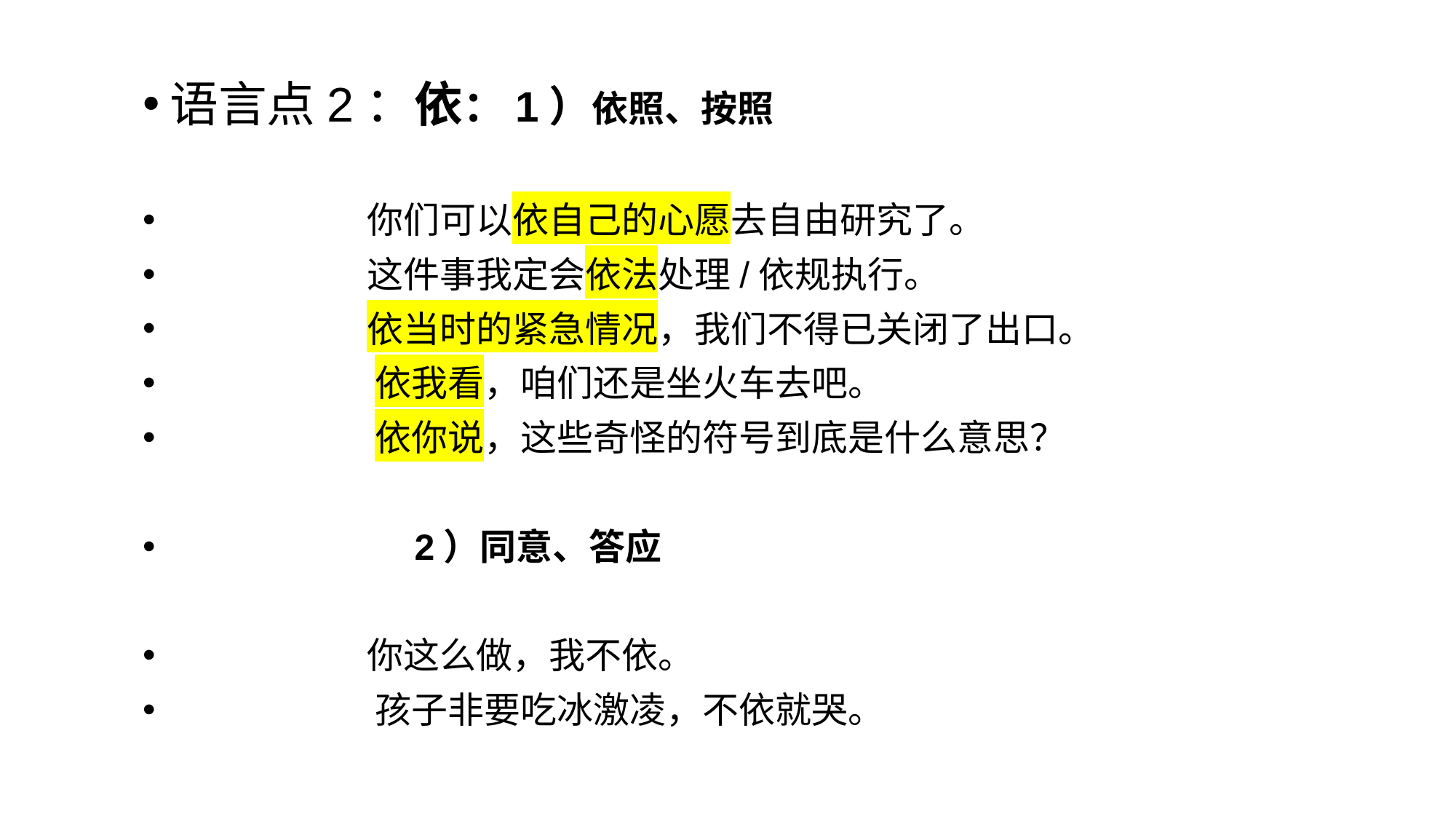

#
语言点2：依：1）依照、按照

                       你们可以依自己的心愿去自由研究了。
                       这件事我定会依法处理/依规执行。
                       依当时的紧急情况，我们不得已关闭了出口。
                        依我看，咱们还是坐火车去吧。
                        依你说，这些奇怪的符号到底是什么意思？

                        2）同意、答应

                       你这么做，我不依。
                        孩子非要吃冰激凌，不依就哭。